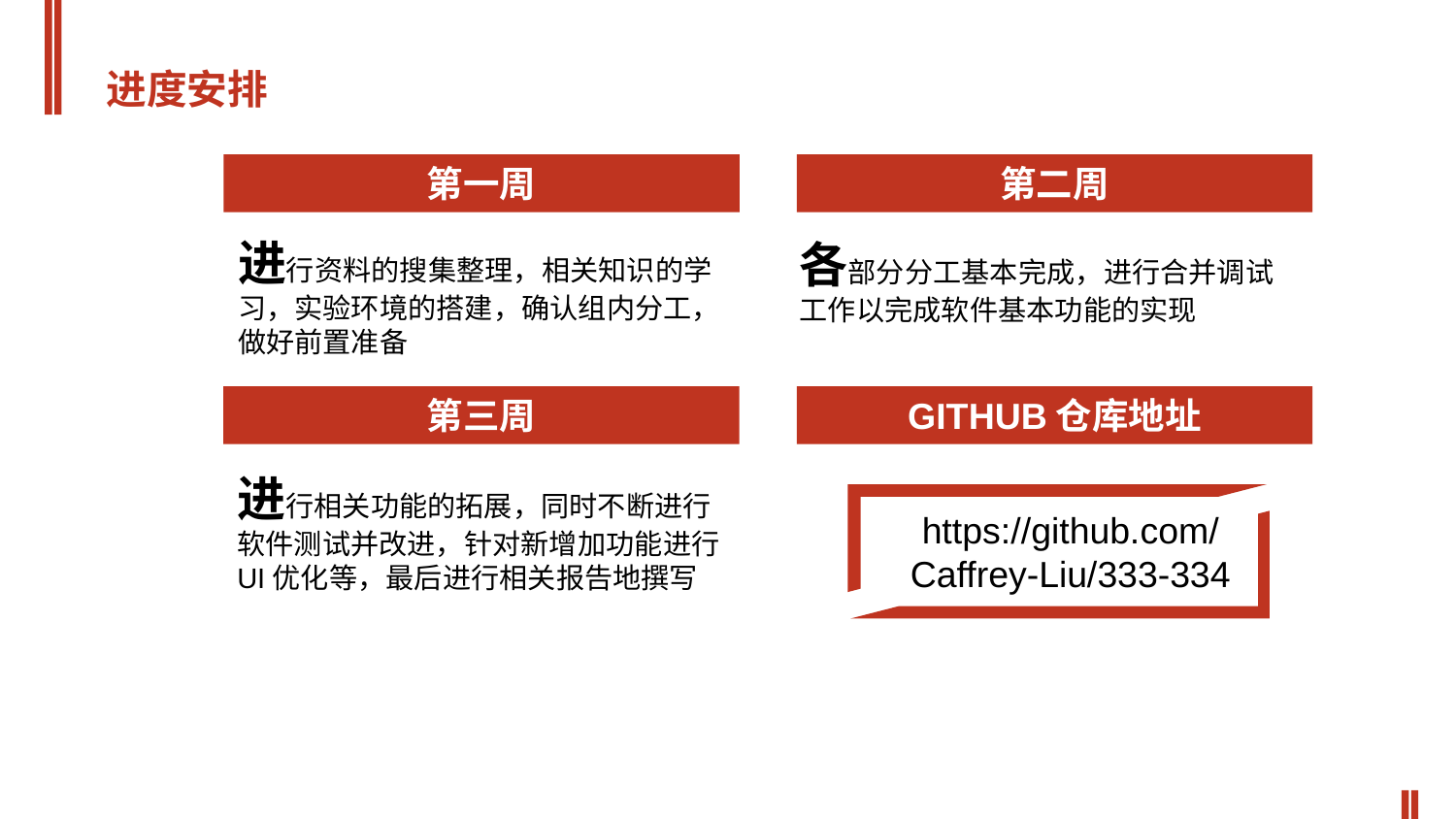

进度安排
第一周
第二周
进行资料的搜集整理，相关知识的学习，实验环境的搭建，确认组内分工，做好前置准备
各部分分工基本完成，进行合并调试工作以完成软件基本功能的实现
第三周
GITHUB仓库地址
进行相关功能的拓展，同时不断进行软件测试并改进，针对新增加功能进行UI优化等，最后进行相关报告地撰写

https://github.com/
Caffrey-Liu/333-334